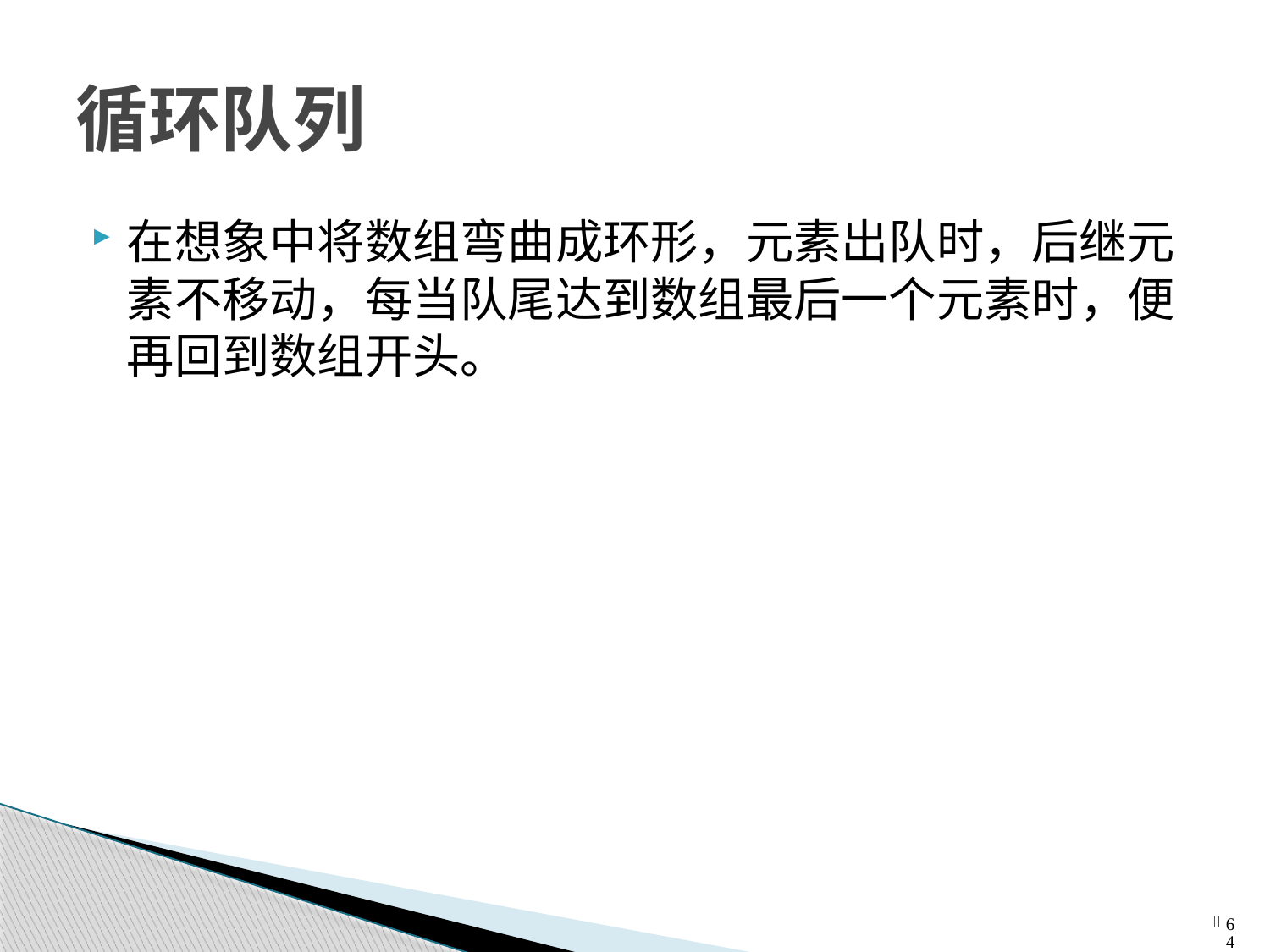

9.2 线性群体 —— 9.2.5 队列类
# 循环队列
在想象中将数组弯曲成环形，元素出队时，后继元素不移动，每当队尾达到数组最后一个元素时，便再回到数组开头。
64